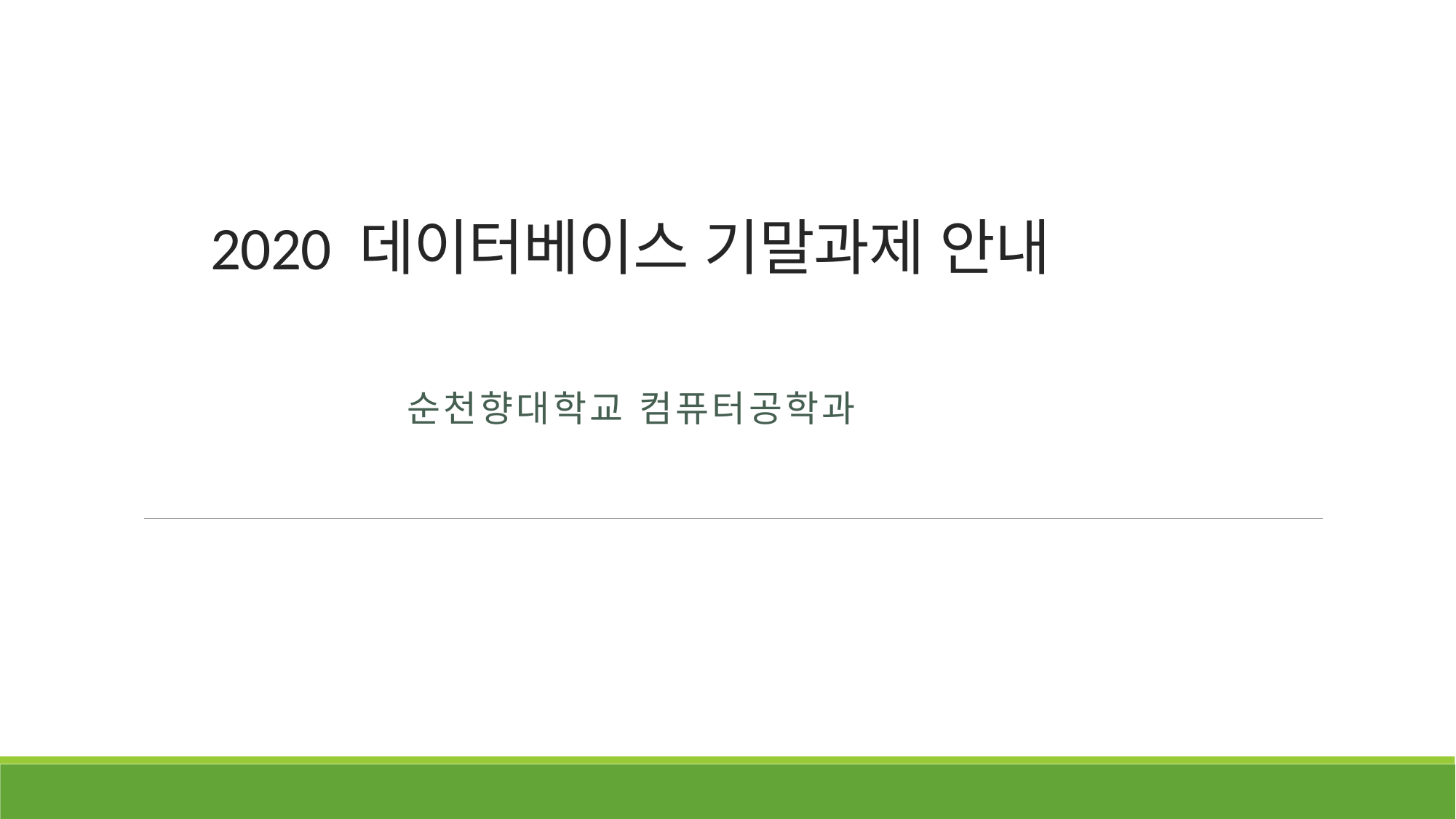

# 2020 데이터베이스 기말과제 안내
순천향대학교 컴퓨터공학과